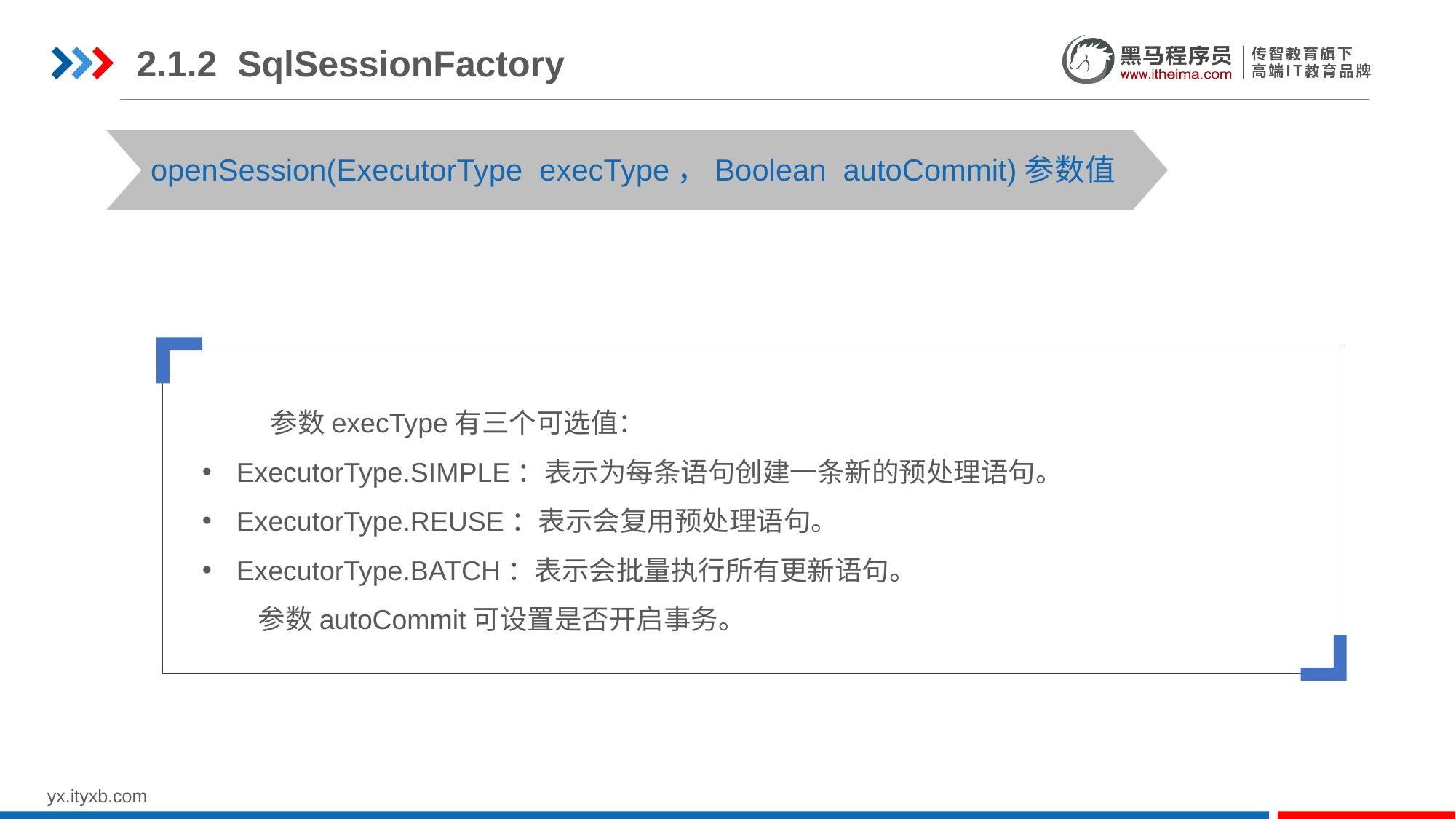

2.1.2  SqlSessionFactory

openSession(ExecutorType  execType，Boolean  autoCommit)参数值

          参数execType有三个可选值：
ExecutorType.SIMPLE：表示为每条语句创建一条新的预处理语句。
ExecutorType.REUSE：表示会复用预处理语句。
ExecutorType.BATCH：表示会批量执行所有更新语句。
        参数autoCommit可设置是否开启事务。